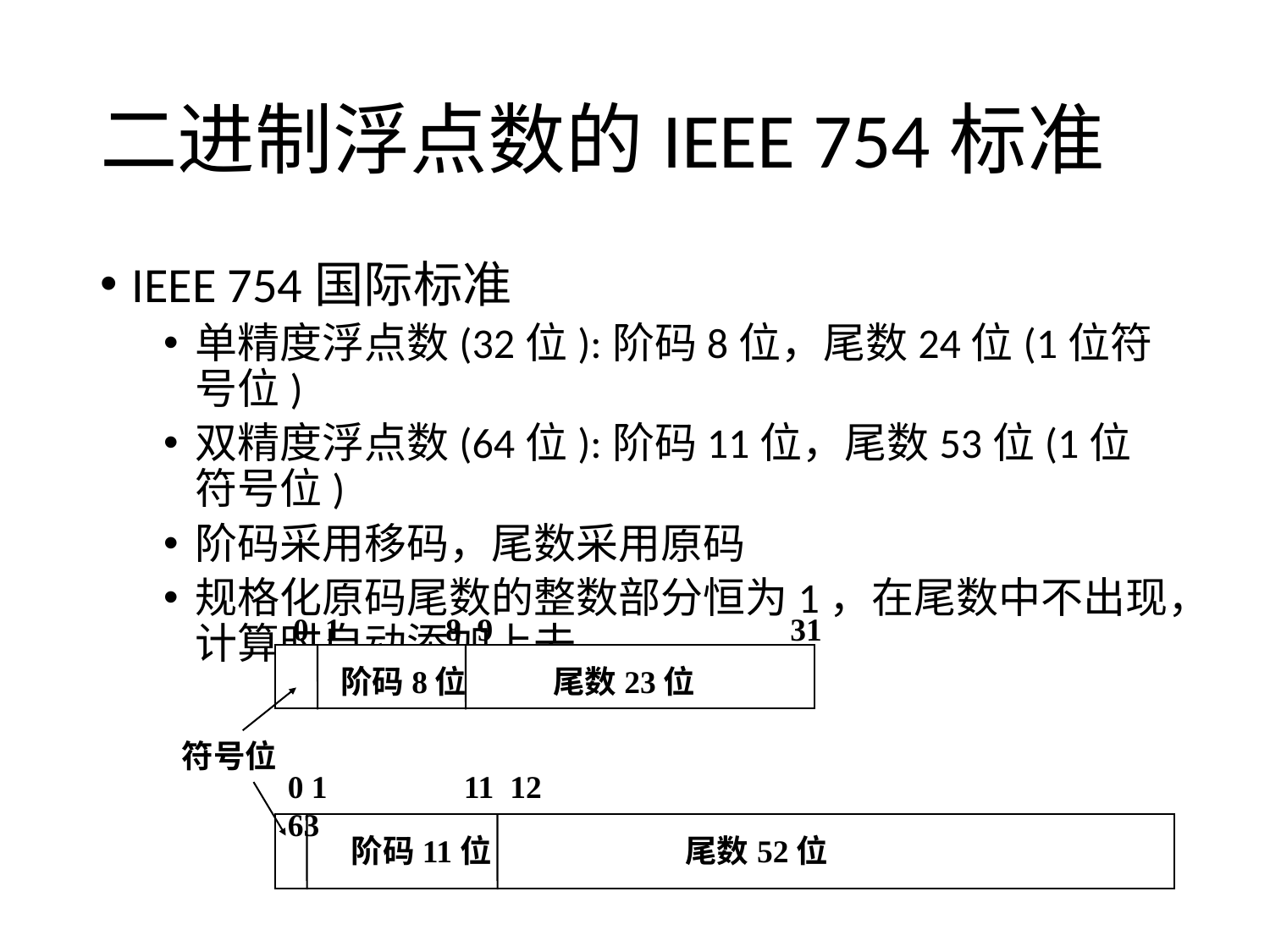

# 二进制浮点数的IEEE 754标准
IEEE 754国际标准
单精度浮点数(32位):阶码8位，尾数24位(1位符号位)
双精度浮点数(64位):阶码11位，尾数53位(1位符号位)
阶码采用移码，尾数采用原码
规格化原码尾数的整数部分恒为1，在尾数中不出现，计算时自动添加上去

  0  1             8  9                                     31

阶码8位            尾数23位

符号位
0 1                 11  12                                                                           63

阶码11位                           尾数52位